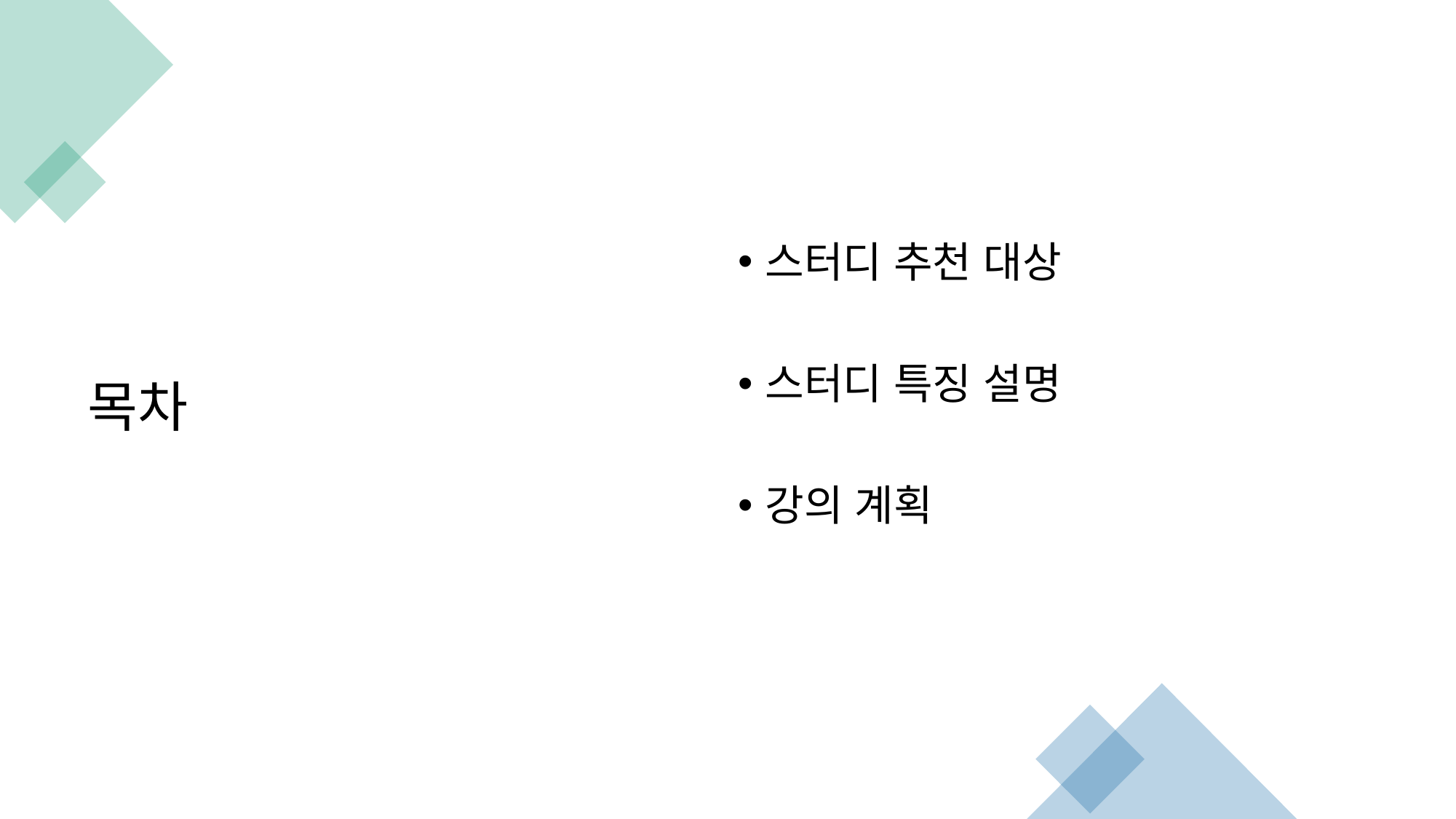

# 목차
스터디 추천 대상

스터디 특징 설명

강의 계획